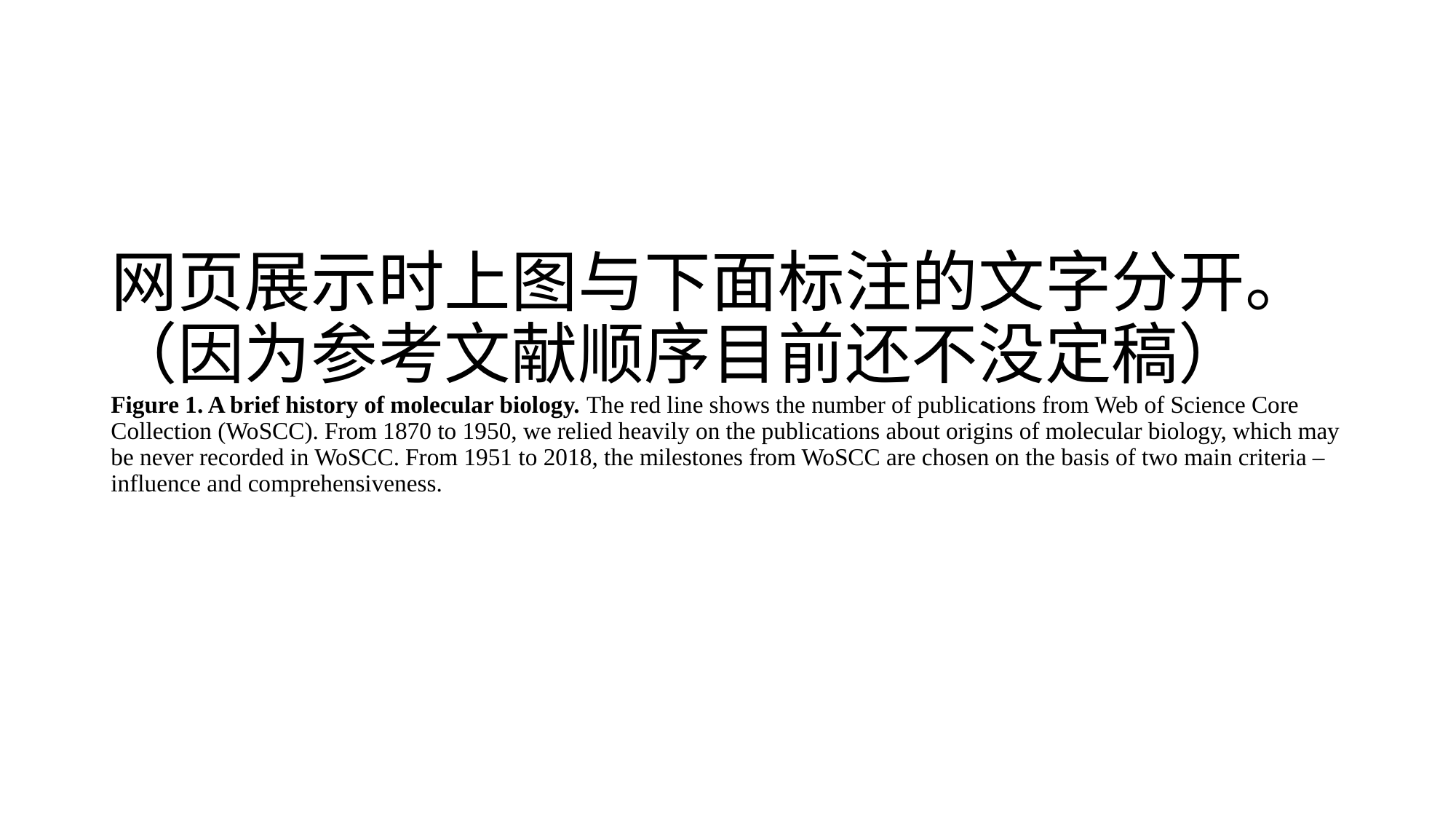

# 网页展示时上图与下面标注的文字分开。（因为参考文献顺序目前还不没定稿） Figure 1. A brief history of molecular biology. The red line shows the number of publications from Web of Science Core Collection (WoSCC). From 1870 to 1950, we relied heavily on the publications about origins of molecular biology, which may be never recorded in WoSCC. From 1951 to 2018, the milestones from WoSCC are chosen on the basis of two main criteria – influence and comprehensiveness.